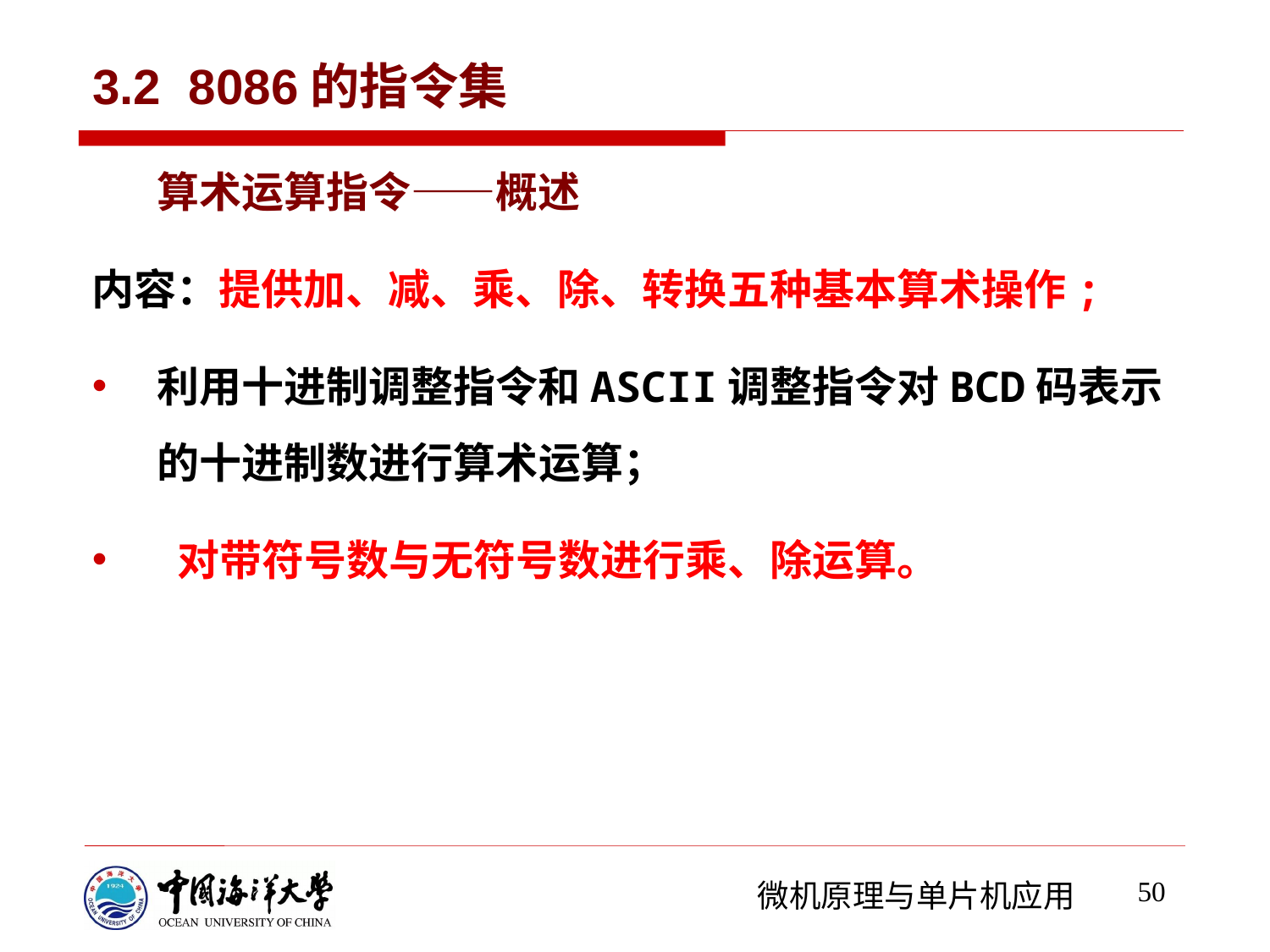

# 3.2  8086的指令集
算术运算指令——概述
内容：提供加、减、乘、除、转换五种基本算术操作;
利用十进制调整指令和ASCII调整指令对BCD码表示的十进制数进行算术运算；
 对带符号数与无符号数进行乘、除运算。
50